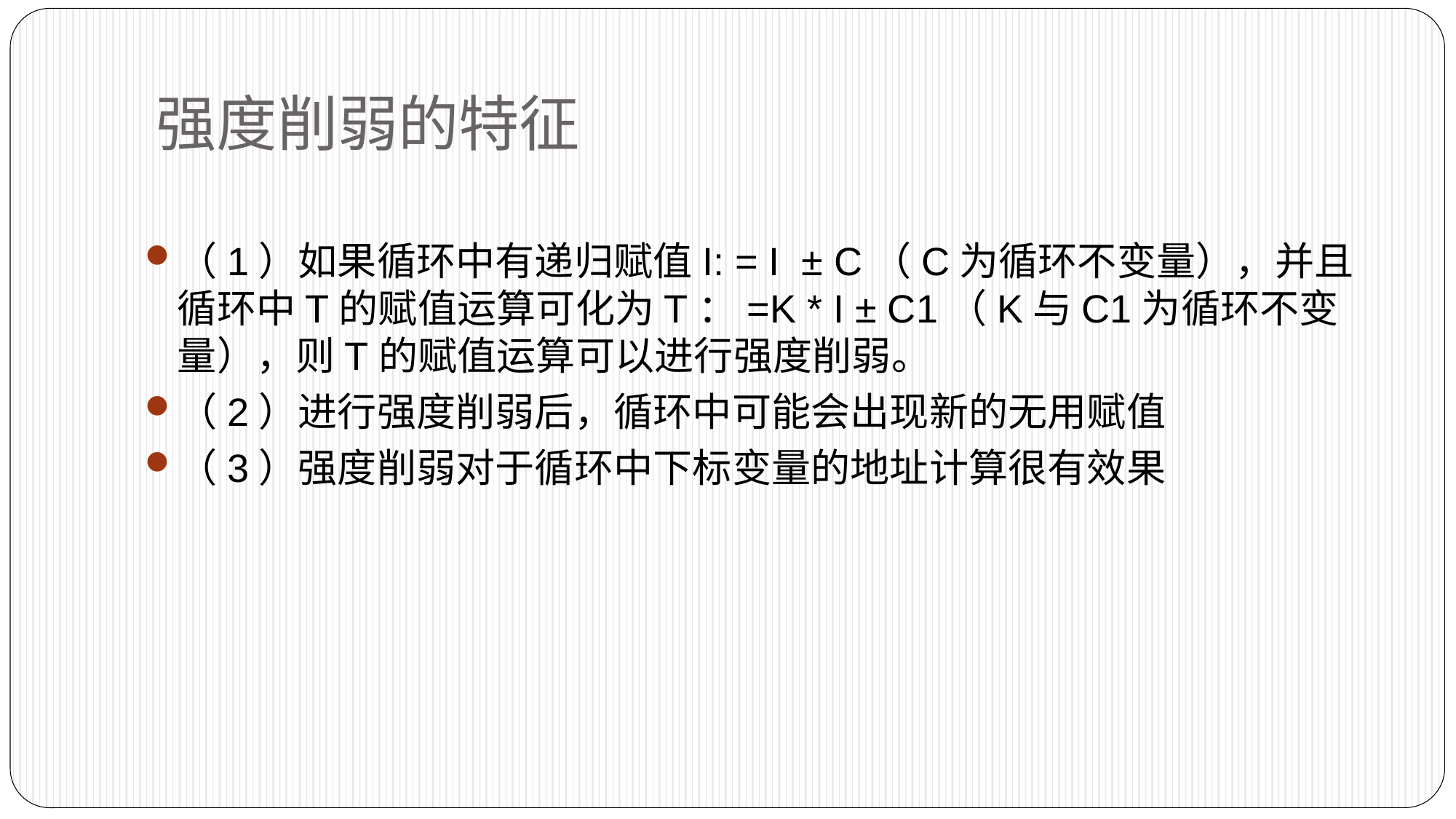

# 强度削弱的特征
（1）如果循环中有递归赋值I: = I  ± C（C为循环不变量），并且循环中T的赋值运算可化为T：=K * I ± C1（K与C1为循环不变量），则T的赋值运算可以进行强度削弱。
（2）进行强度削弱后，循环中可能会出现新的无用赋值
（3）强度削弱对于循环中下标变量的地址计算很有效果